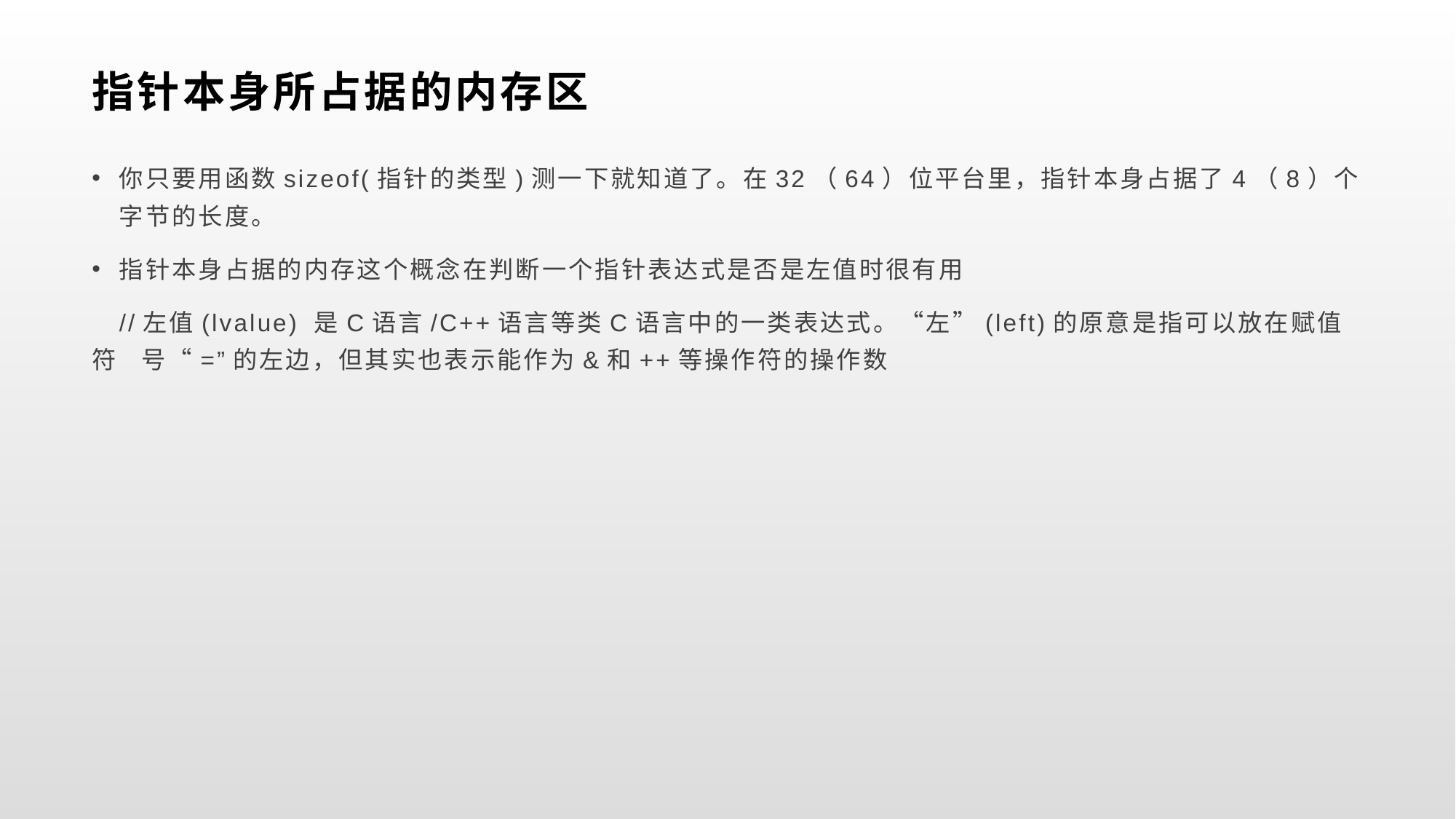

# 指针本身所占据的内存区
你只要用函数sizeof(指针的类型)测一下就知道了。在32（64）位平台里，指针本身占据了4（8）个字节的长度。
指针本身占据的内存这个概念在判断一个指针表达式是否是左值时很有用
   //左值(lvalue) 是C语言/C++语言等类C语言中的一类表达式。“左”(left)的原意是指可以放在赋值符   号“=”的左边，但其实也表示能作为&和++等操作符的操作数